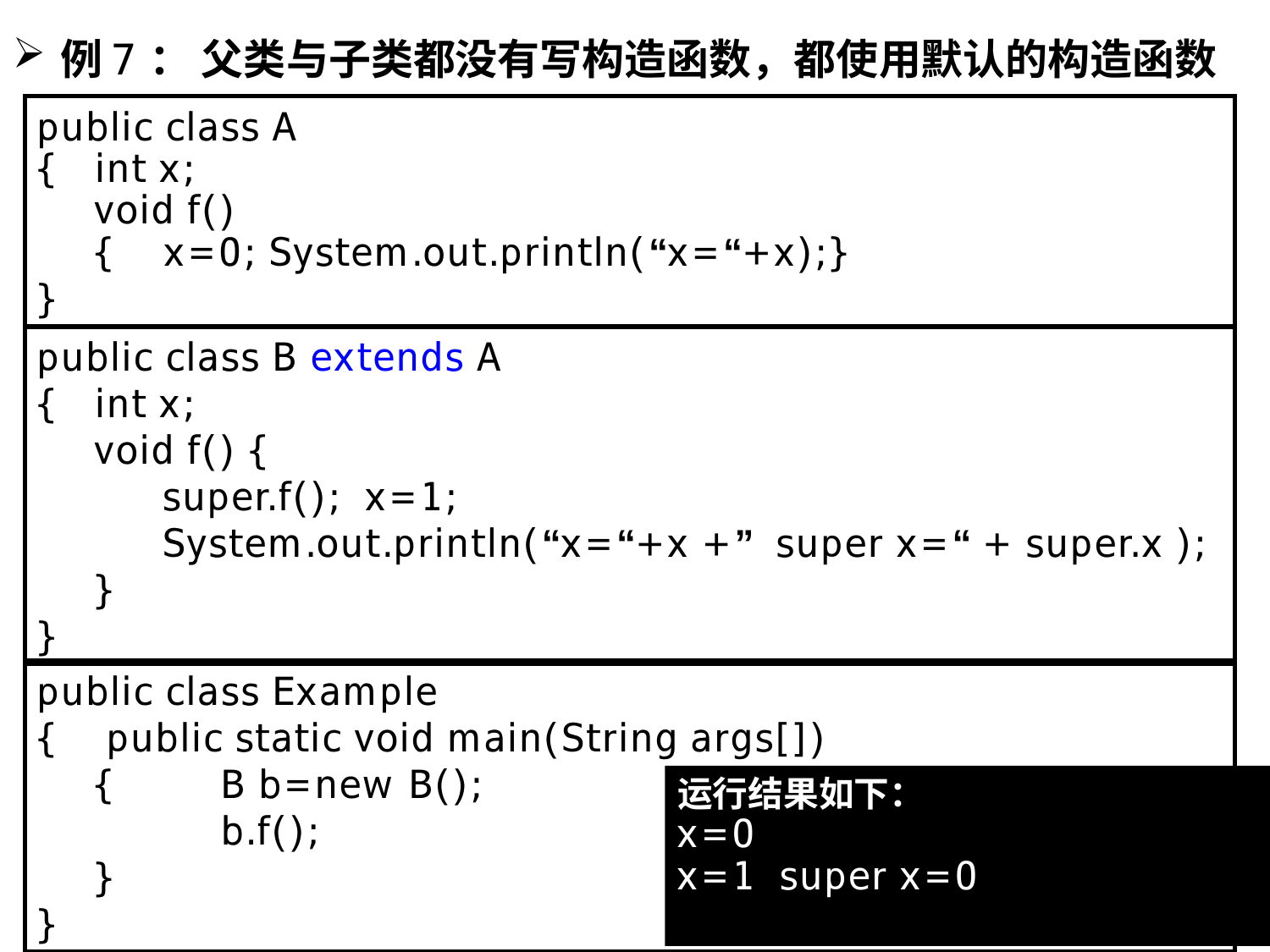

例7： 父类与子类都没有写构造函数，都使用默认的构造函数

public class A
{   int x;
     void f()
     {    x=0; System.out.println(“x=“+x);}
}
public class B extends A
{   int x;
     void f() {
           super.f();  x=1;
           System.out.println(“x=“+x +”  super x=“ + super.x );
     }
}
public class Example
{    public static void main(String args[])
     {         B b=new B();
	     b.f();
     }
}
运行结果如下：
x=0
x=1  super x=0